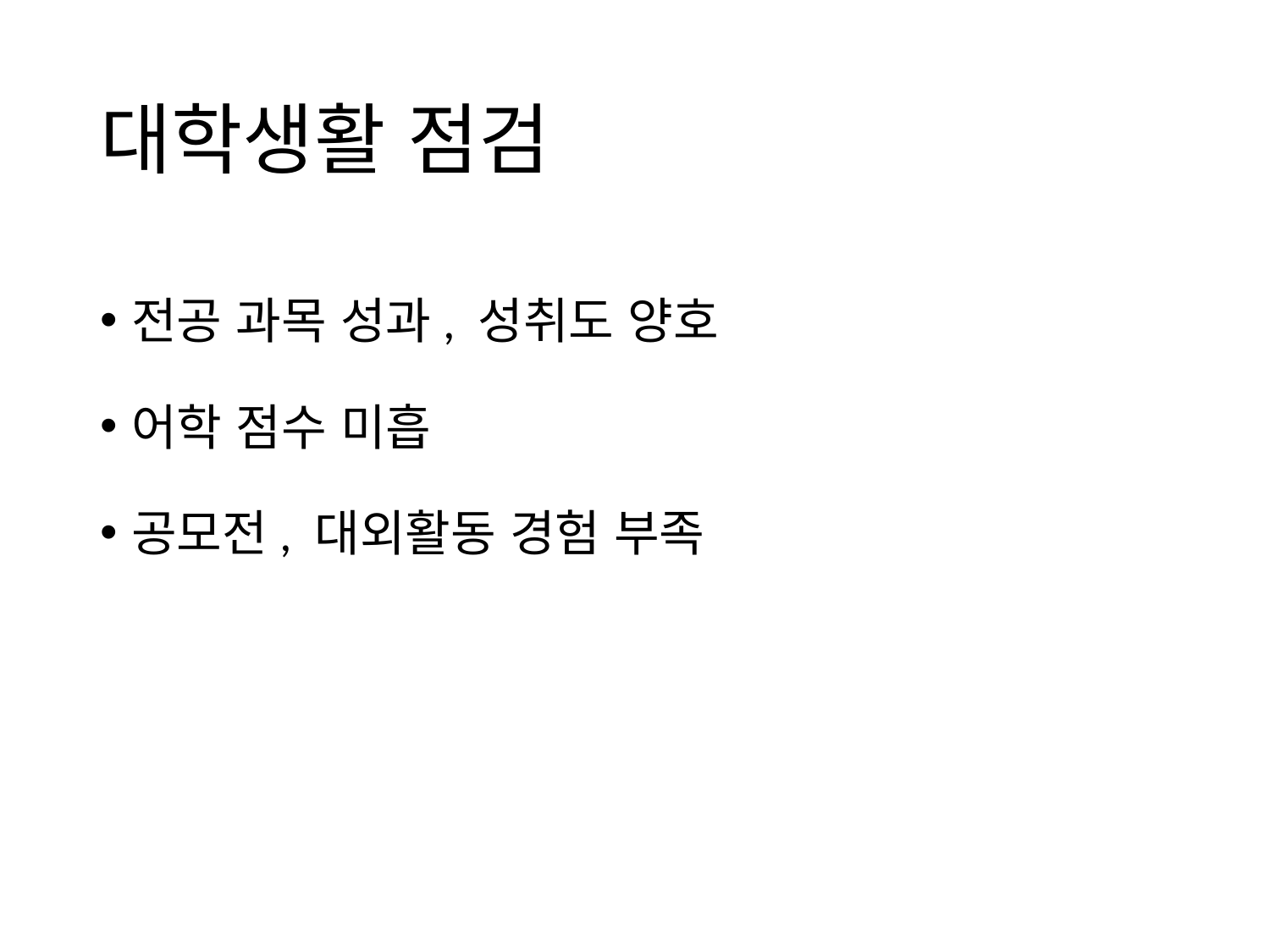

# 대학생활 점검
전공 과목 성과, 성취도 양호
어학 점수 미흡
공모전, 대외활동 경험 부족